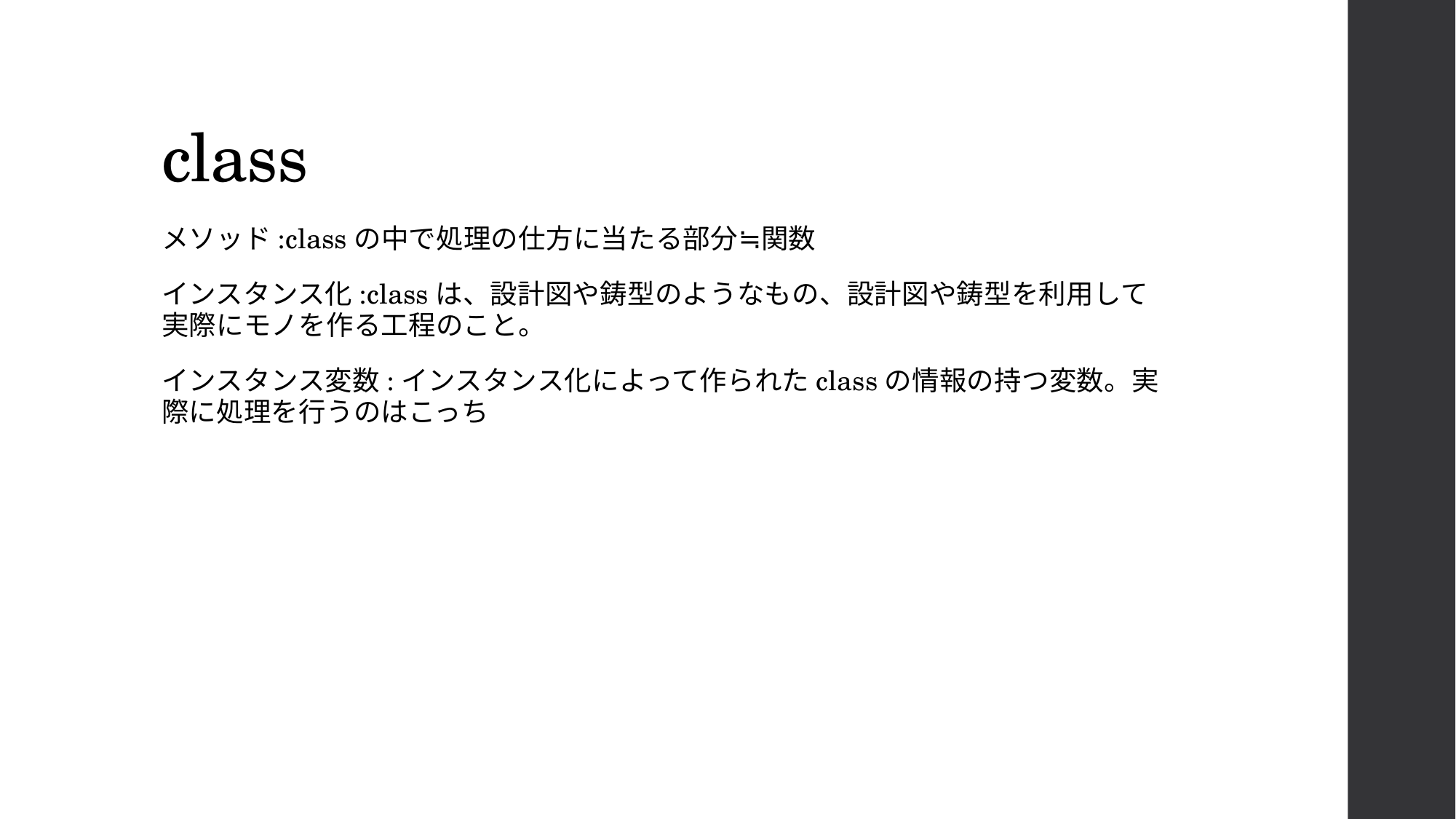

# class
メソッド:classの中で処理の仕方に当たる部分≒関数
インスタンス化:classは、設計図や鋳型のようなもの、設計図や鋳型を利用して実際にモノを作る工程のこと。
インスタンス変数:インスタンス化によって作られたclassの情報の持つ変数。実際に処理を行うのはこっち